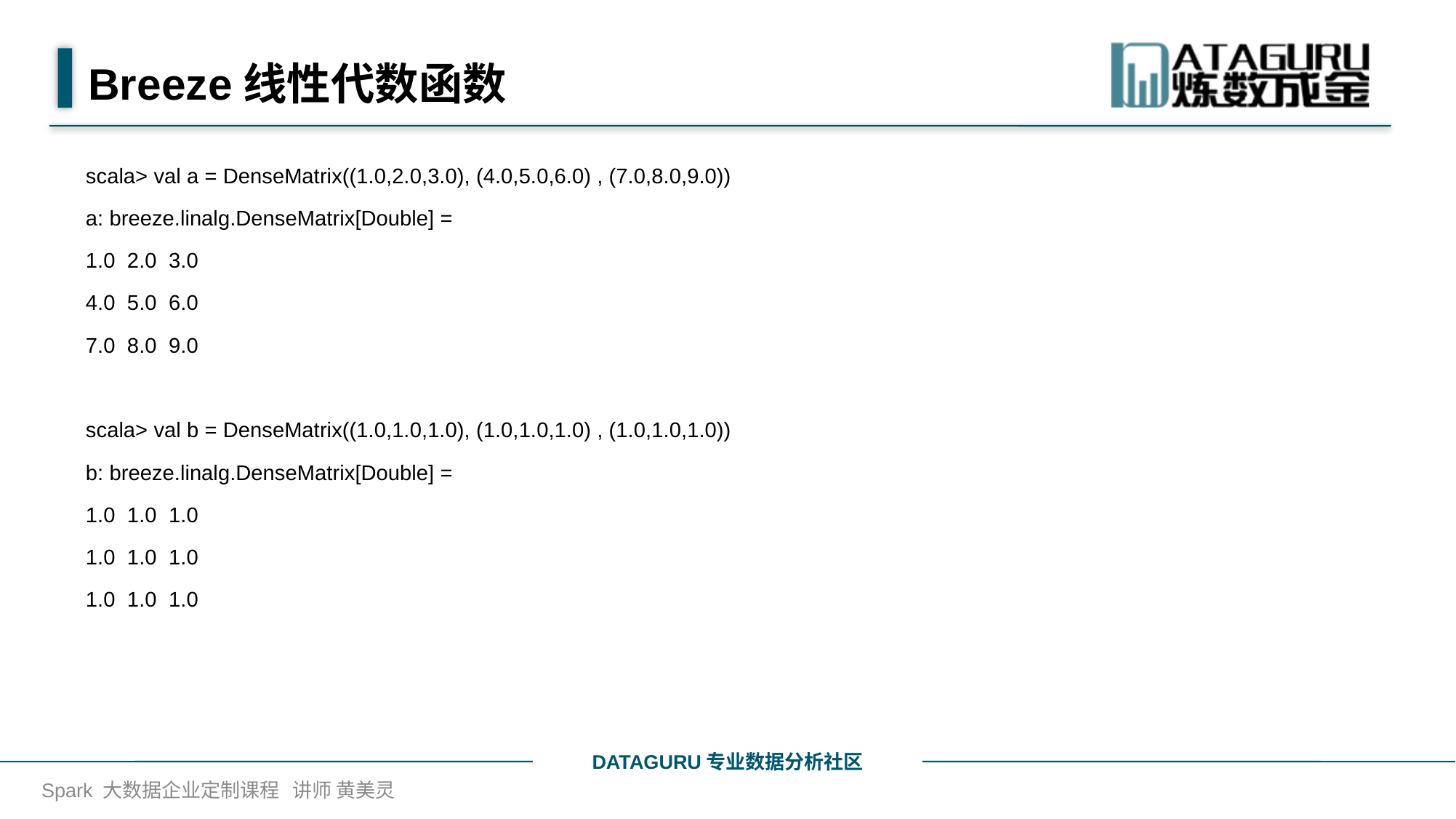

# Breeze线性代数函数

scala> val a = DenseMatrix((1.0,2.0,3.0), (4.0,5.0,6.0) , (7.0,8.0,9.0))
a: breeze.linalg.DenseMatrix[Double] =
1.0  2.0  3.0
4.0  5.0  6.0
7.0  8.0  9.0

scala> val b = DenseMatrix((1.0,1.0,1.0), (1.0,1.0,1.0) , (1.0,1.0,1.0))
b: breeze.linalg.DenseMatrix[Double] =
1.0  1.0  1.0
1.0  1.0  1.0
1.0  1.0  1.0